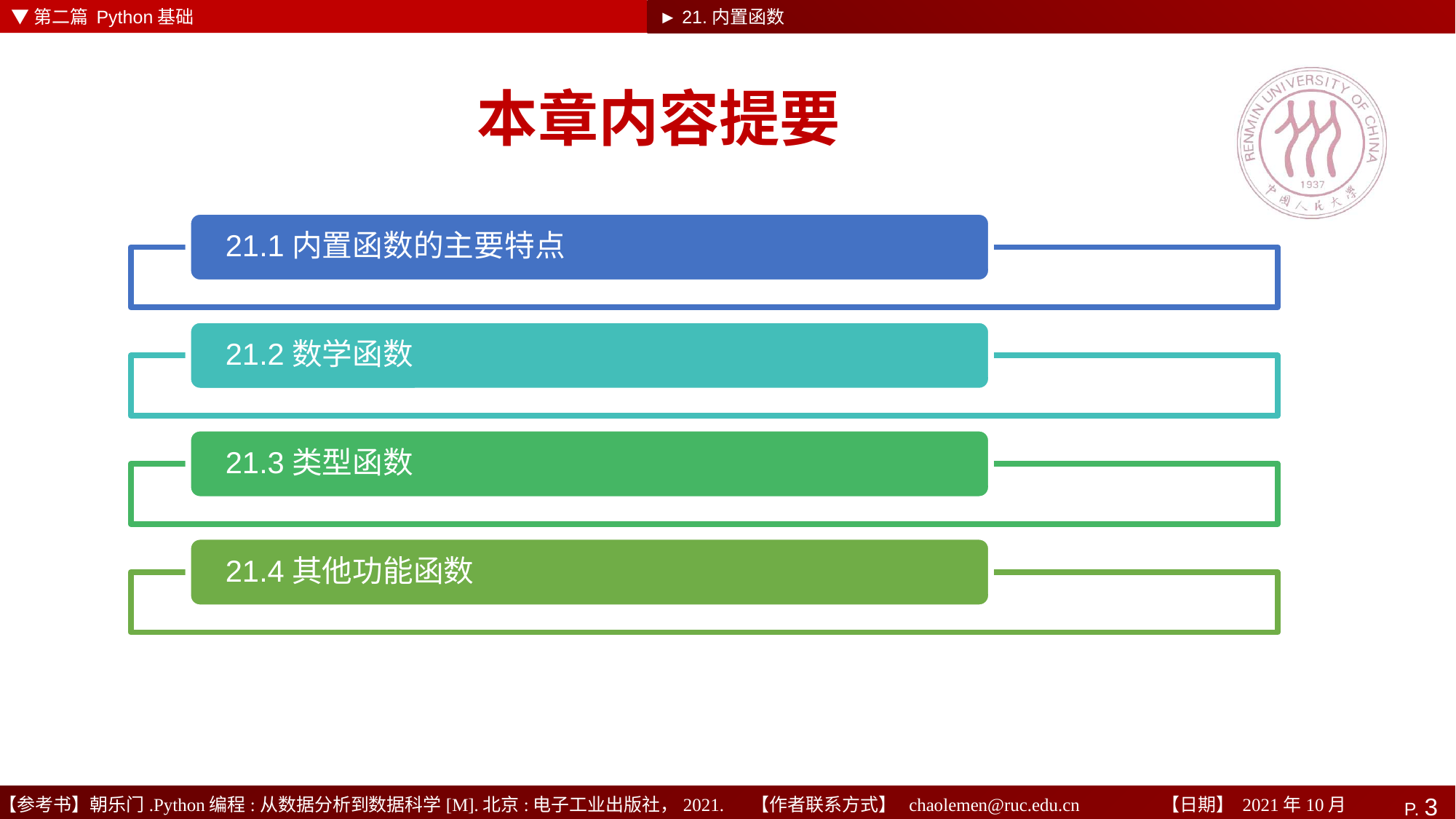

▼第二篇 Python基础
► 21.内置函数
# 本章内容提要
21.1内置函数的主要特点
21.2数学函数
21.3类型函数
21.4其他功能函数